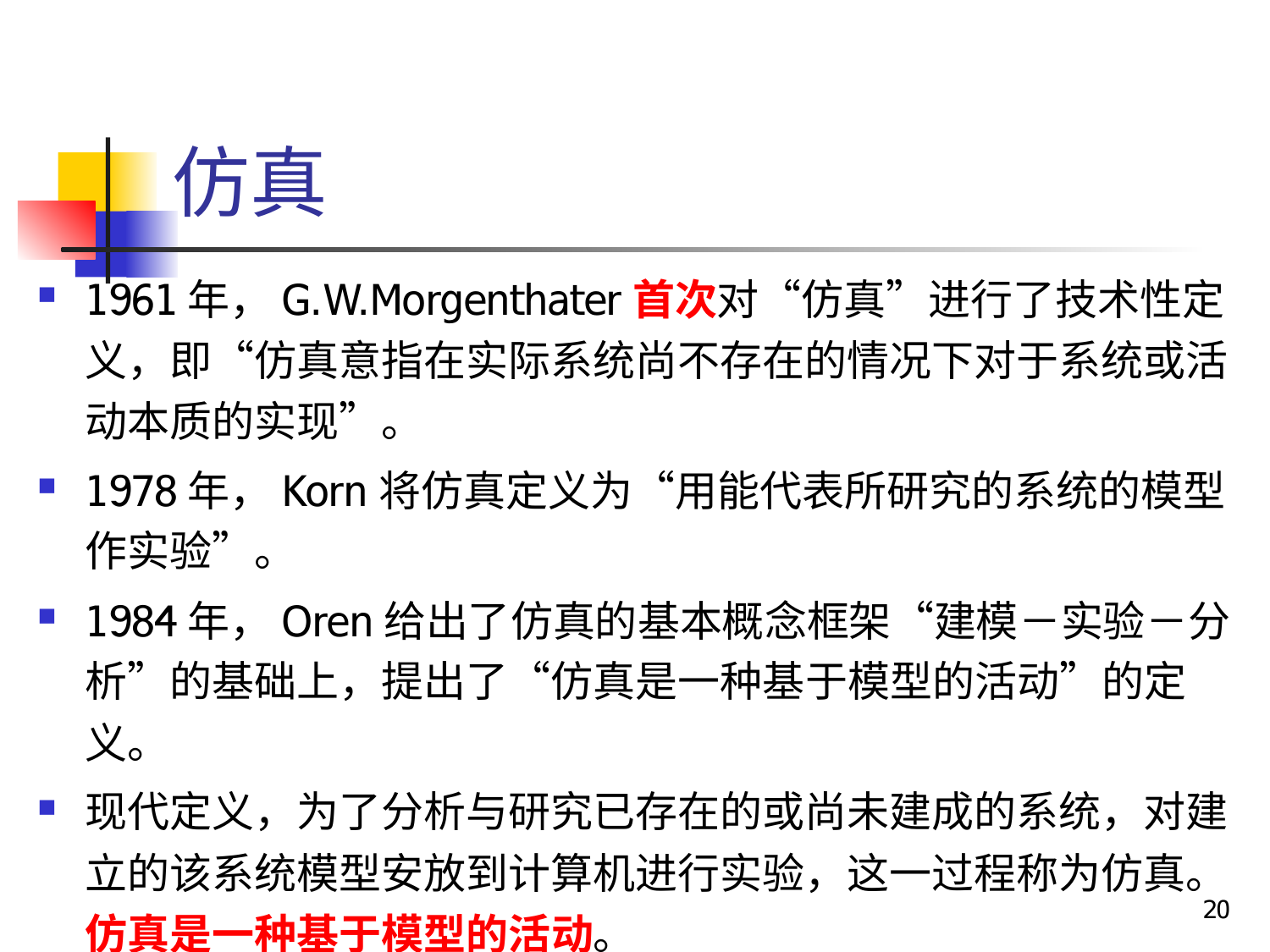

# 仿真
1961年，G.W.Morgenthater首次对“仿真”进行了技术性定义，即“仿真意指在实际系统尚不存在的情况下对于系统或活动本质的实现”。
1978年，Korn将仿真定义为“用能代表所研究的系统的模型作实验”。
1984年，Oren给出了仿真的基本概念框架“建模－实验－分析”的基础上，提出了“仿真是一种基于模型的活动”的定义。
现代定义，为了分析与研究已存在的或尚未建成的系统，对建立的该系统模型安放到计算机进行实验，这一过程称为仿真。    仿真是一种基于模型的活动。

20